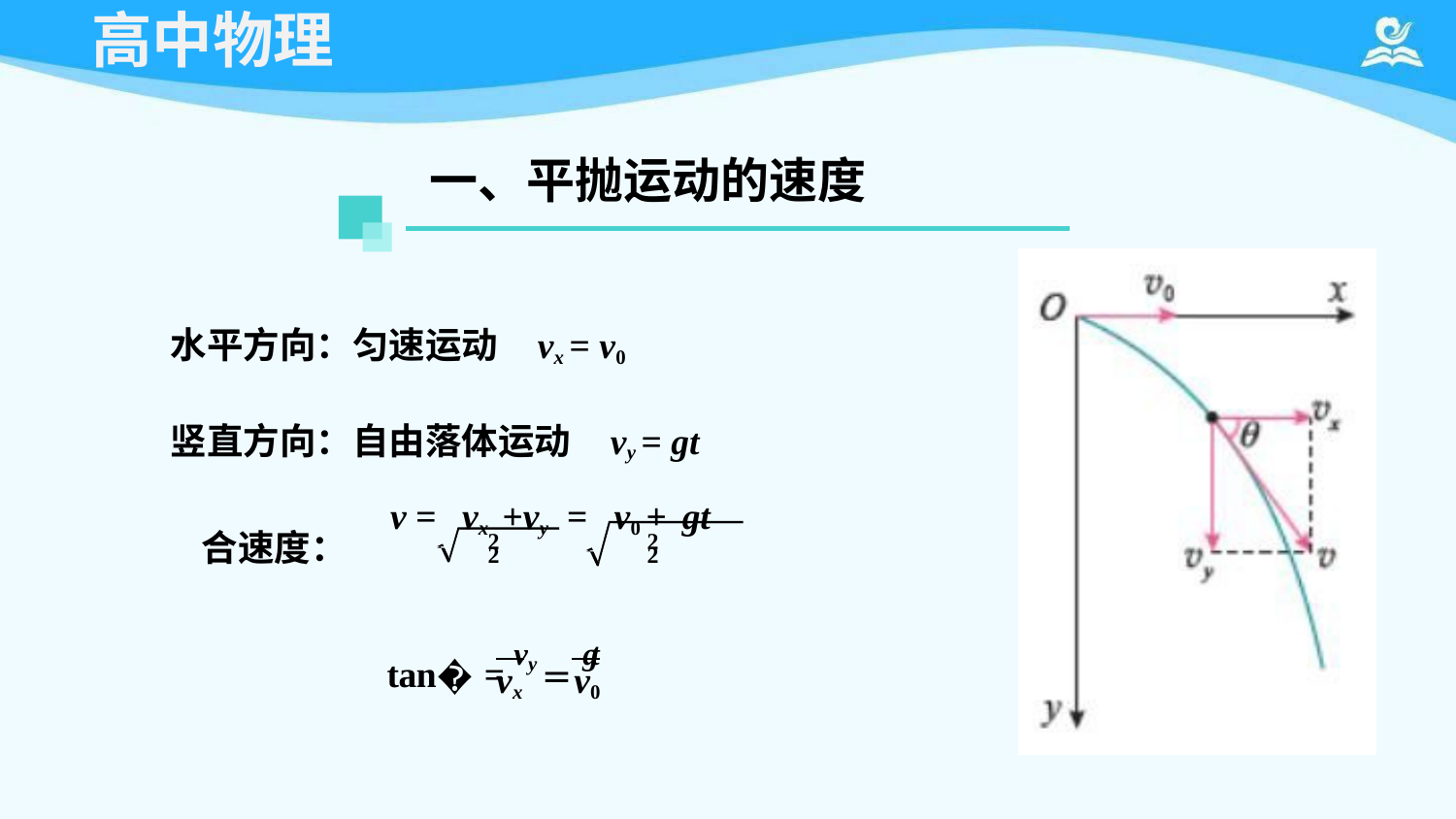

# 高中物理
一、平抛运动的速度

水平方向：匀速运动	vx = v0

竖直方向：自由落体运动	vy = gt
v =	vx +vy  =	v0 + gt
2	2	2	2

合速度：

tan� = vy = gt
vx	v0